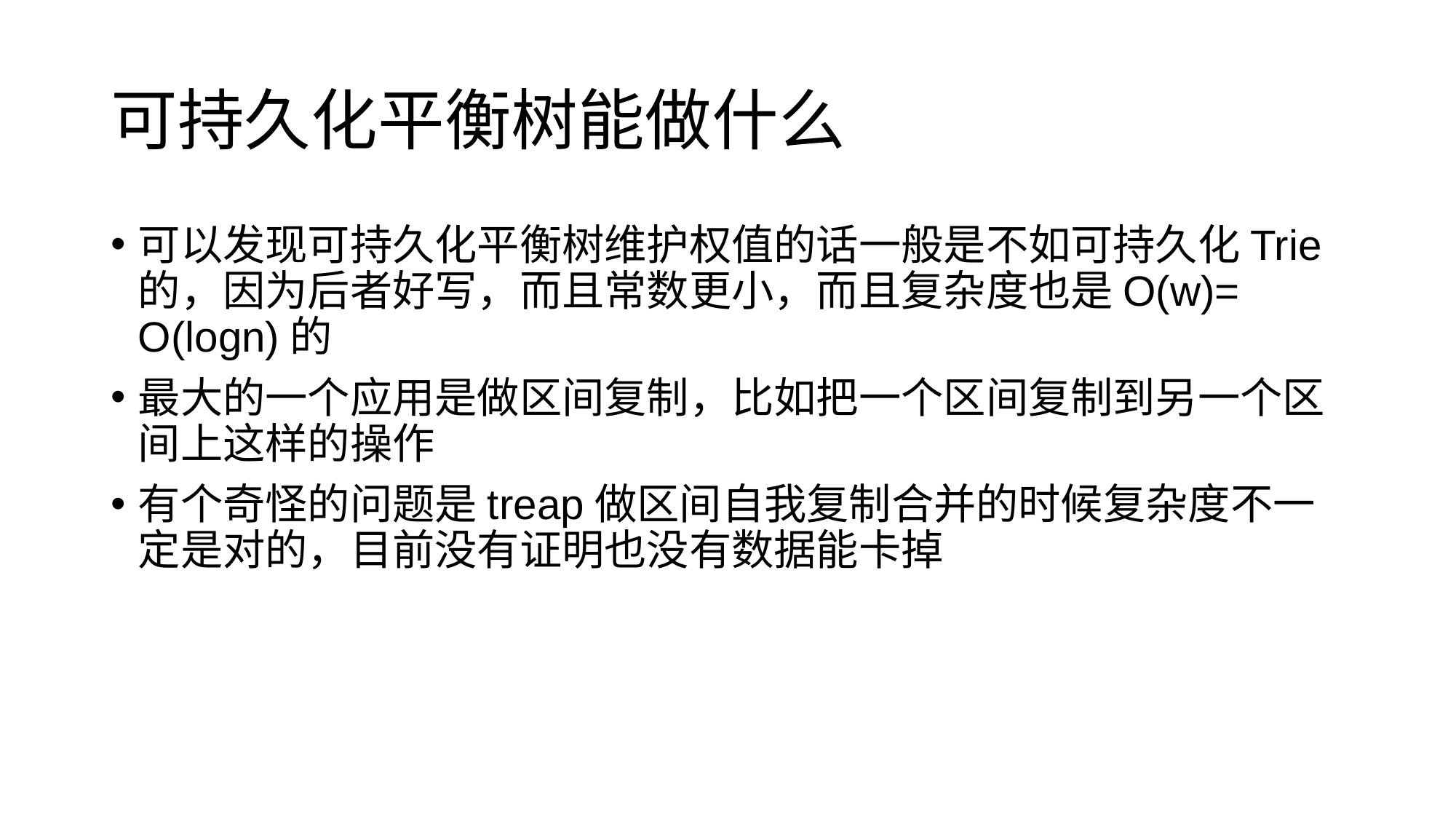

# 可持久化平衡树能做什么
可以发现可持久化平衡树维护权值的话一般是不如可持久化Trie的，因为后者好写，而且常数更小，而且复杂度也是O(w)= O(logn)的
最大的一个应用是做区间复制，比如把一个区间复制到另一个区间上这样的操作
有个奇怪的问题是treap做区间自我复制合并的时候复杂度不一定是对的，目前没有证明也没有数据能卡掉